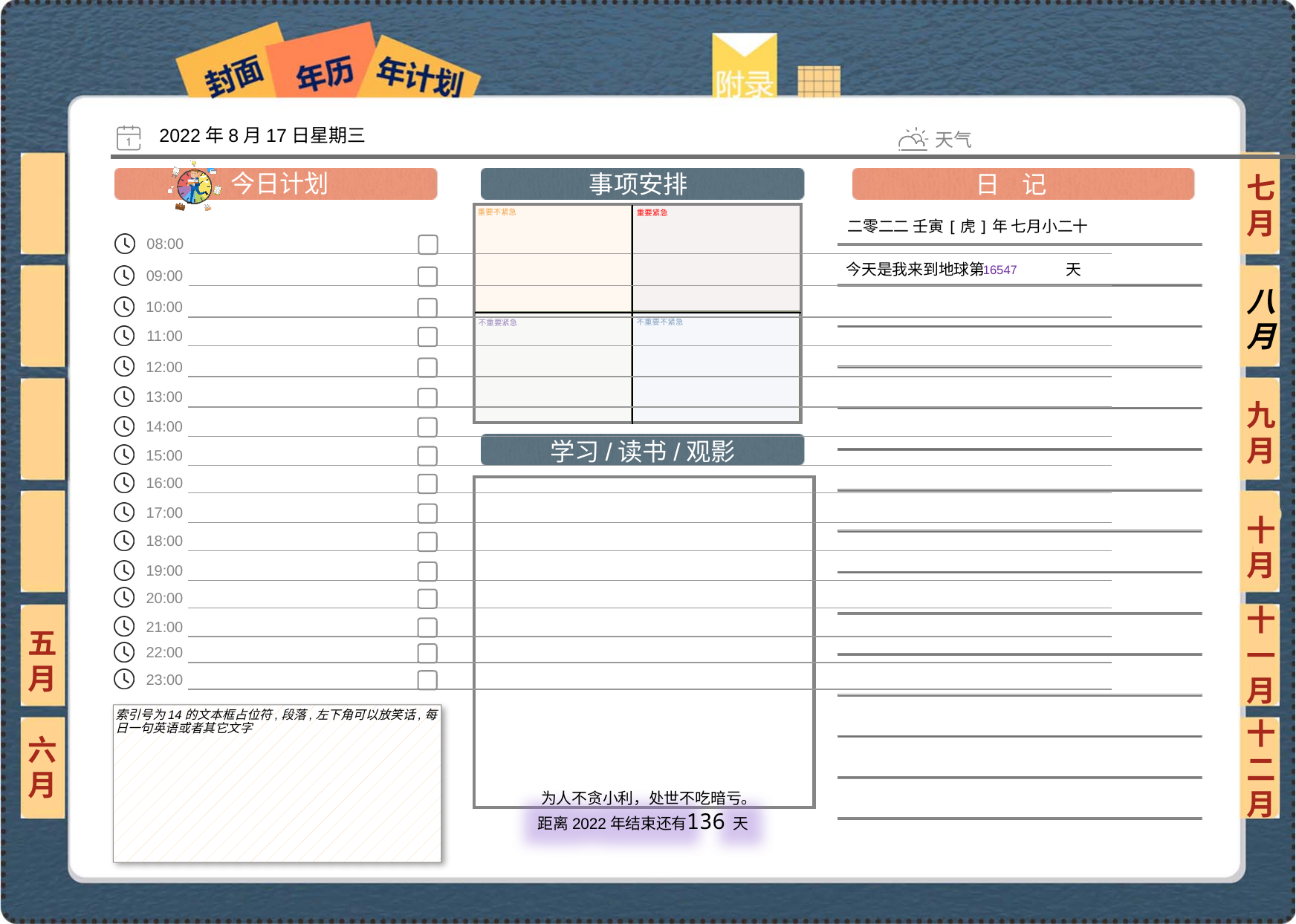

2022年8月17日星期三
七月
二零二二 壬寅[虎]年 七月小二十
16547
八月
九月
十月
十一月
五月
索引号为14的文本框占位符,段落,左下角可以放笑话,每日一句英语或者其它文字
六月
十二月
136
 为人不贪小利，处世不吃暗亏。